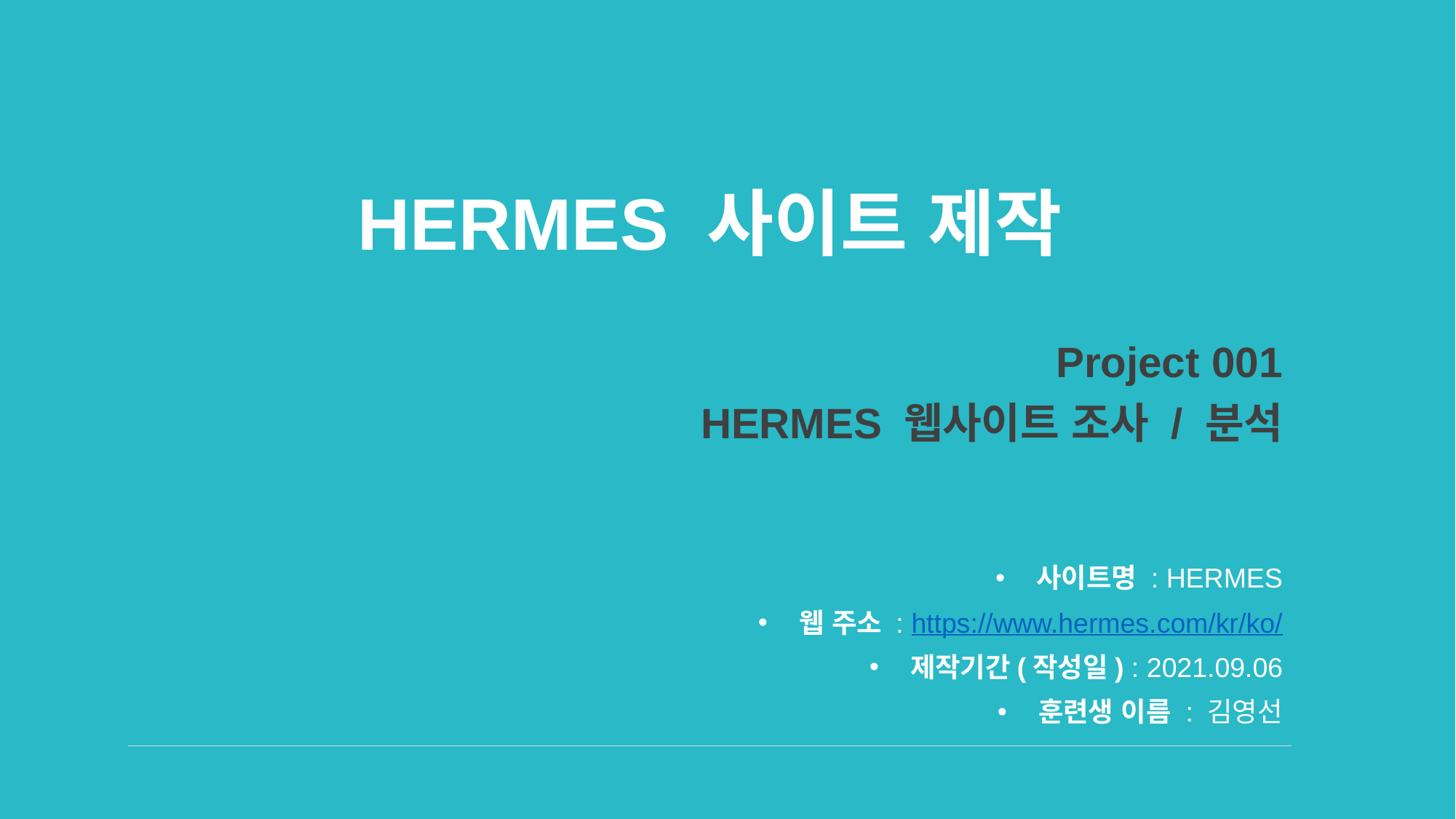

# HERMES 사이트 제작
Project 001
HERMES 웹사이트 조사 / 분석
사이트명 : HERMES
웹 주소 : https://www.hermes.com/kr/ko/
제작기간(작성일) : 2021.09.06
훈련생 이름 : 김영선